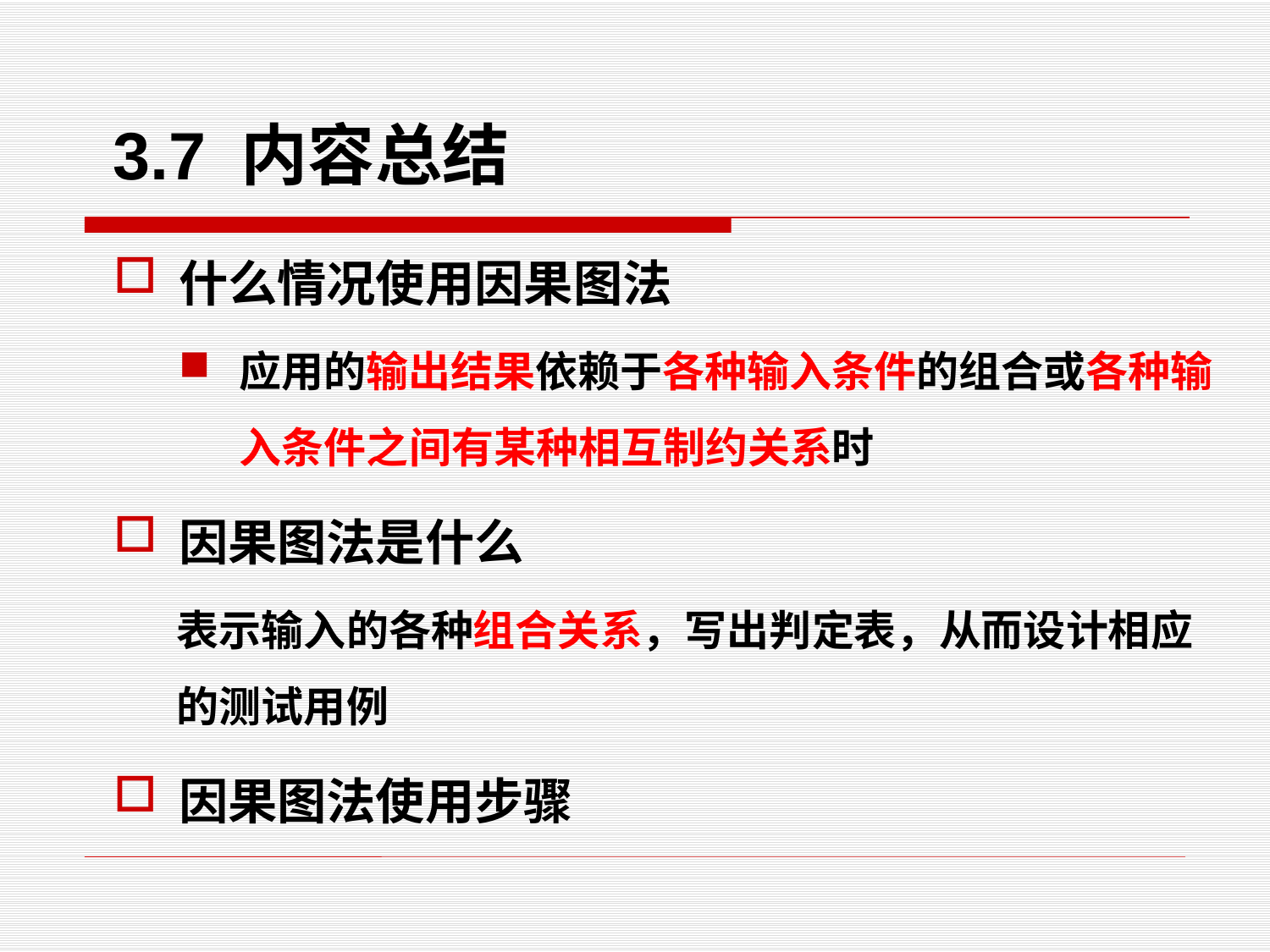

3.7 内容总结
什么情况使用因果图法
应用的输出结果依赖于各种输入条件的组合或各种输入条件之间有某种相互制约关系时
因果图法是什么
表示输入的各种组合关系，写出判定表，从而设计相应的测试用例
因果图法使用步骤